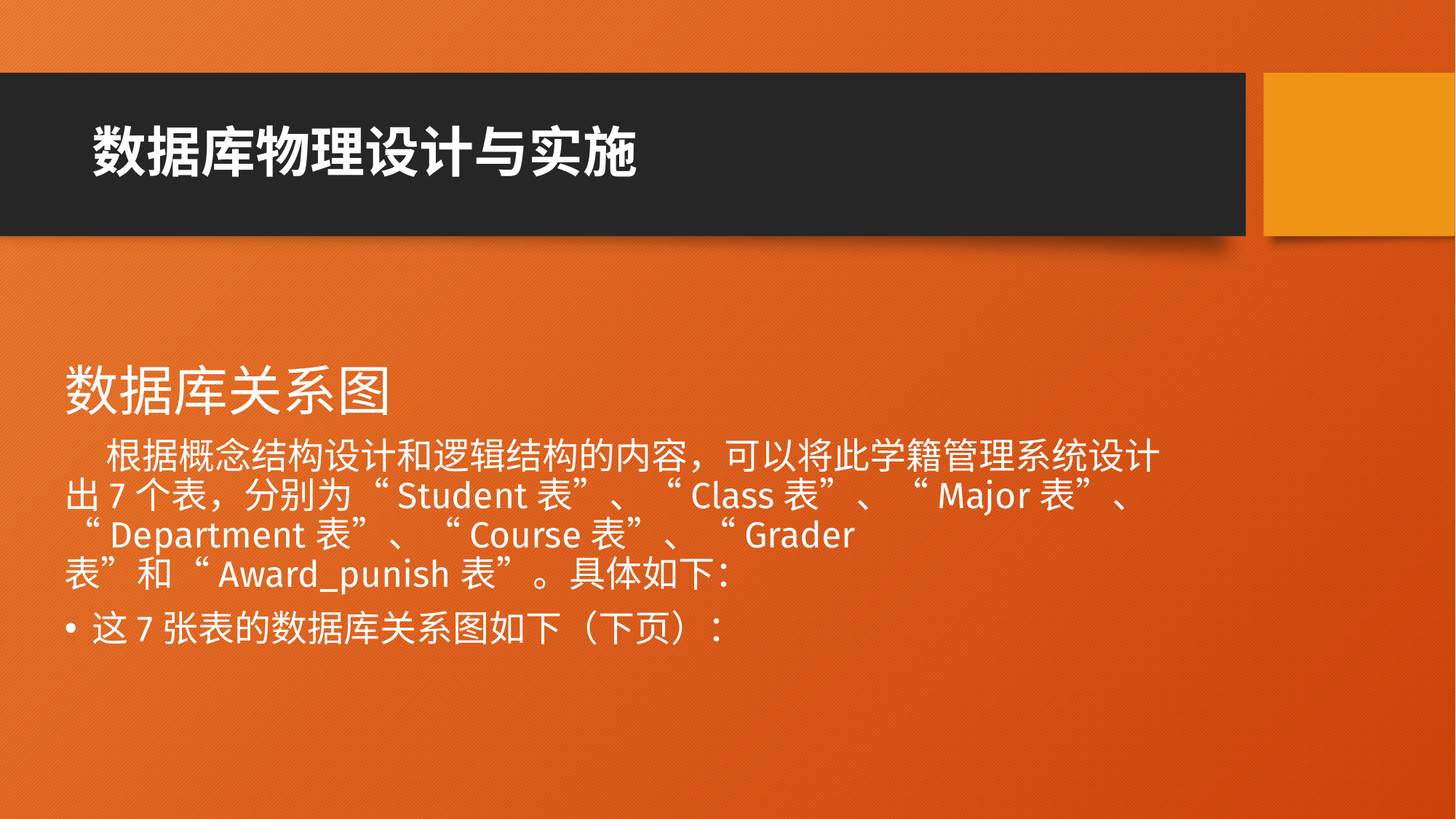

# 数据库物理设计与实施

数据库关系图
    根据概念结构设计和逻辑结构的内容，可以将此学籍管理系统设计出7个表，分别为“Student表”、“Class表”、“Major表”、“Department表”、“Course表”、“Grader表”和“Award_punish表”。具体如下：
这7张表的数据库关系图如下（下页）：